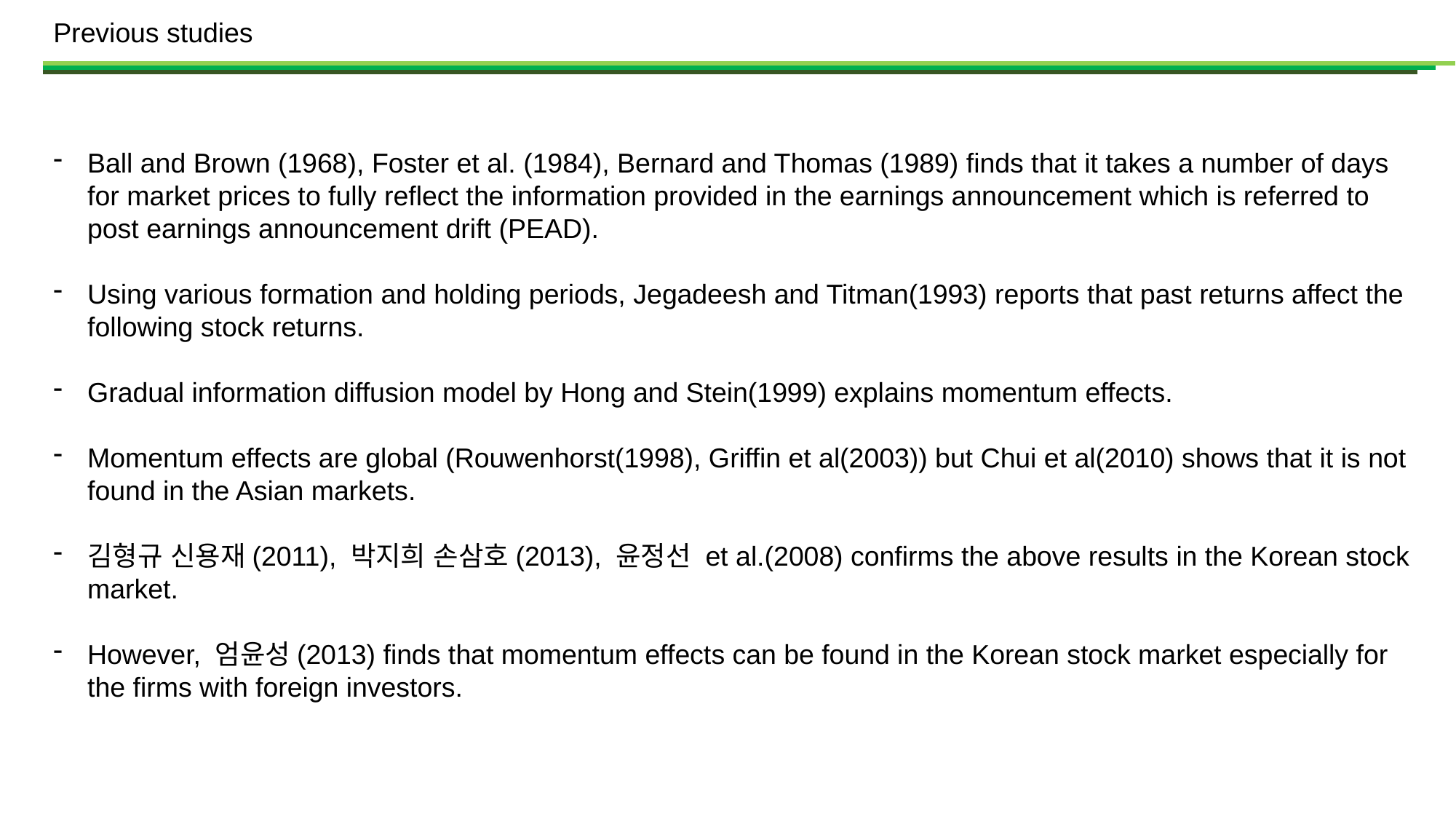

Previous studies
Ball and Brown (1968), Foster et al. (1984), Bernard and Thomas (1989) finds that it takes a number of days for market prices to fully reflect the information provided in the earnings announcement which is referred to post earnings announcement drift (PEAD).

Using various formation and holding periods, Jegadeesh and Titman(1993) reports that past returns affect the following stock returns.

Gradual information diffusion model by Hong and Stein(1999) explains momentum effects.

Momentum effects are global (Rouwenhorst(1998), Griffin et al(2003)) but Chui et al(2010) shows that it is not found in the Asian markets.

김형규 신용재(2011), 박지희 손삼호(2013), 윤정선 et al.(2008) confirms the above results in the Korean stock market.

However, 엄윤성(2013) finds that momentum effects can be found in the Korean stock market especially for the firms with foreign investors.